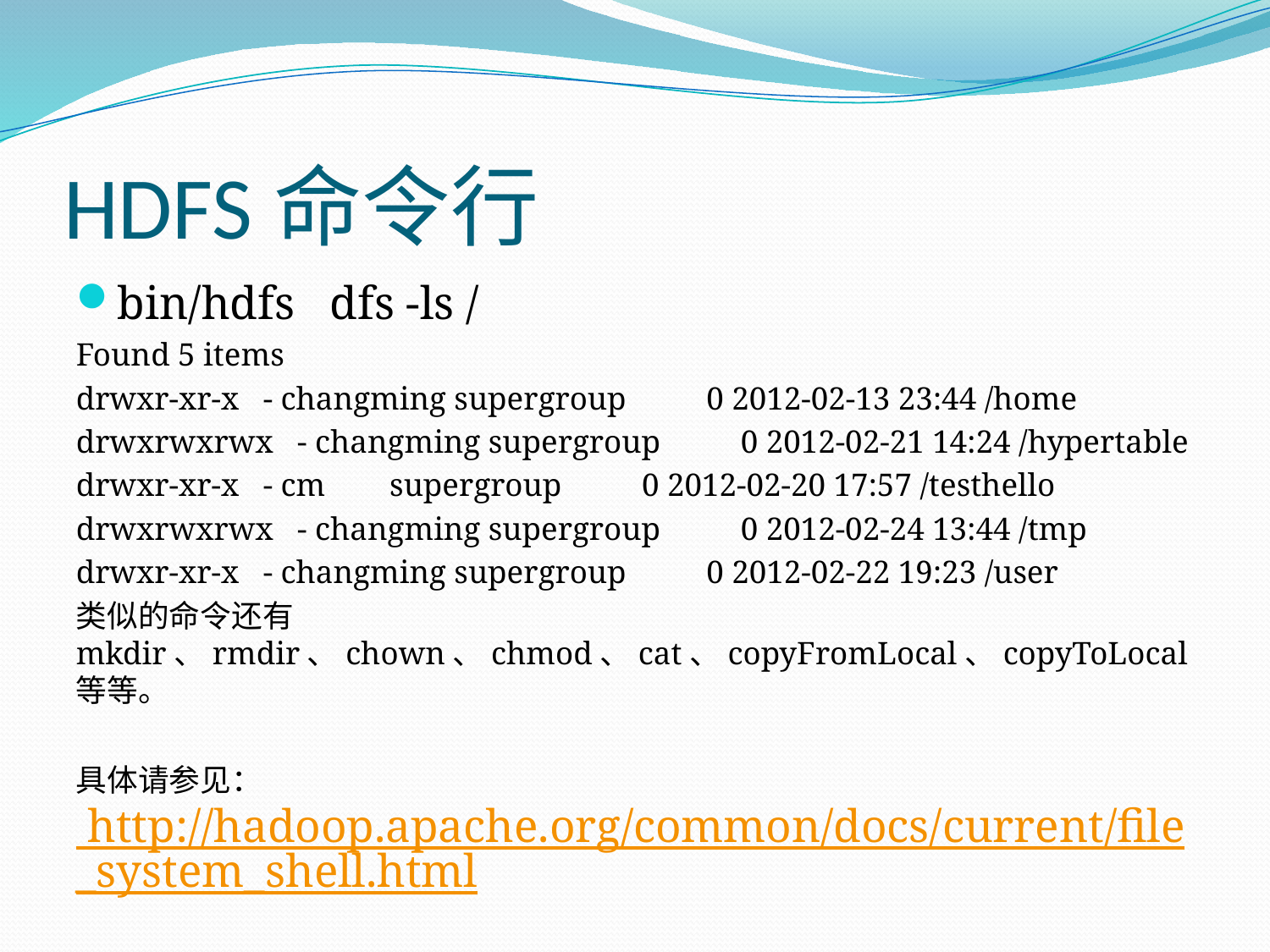

# HDFS命令行
bin/hdfs   dfs -ls /
Found 5 items
drwxr-xr-x   - changming supergroup          0 2012-02-13 23:44 /home
drwxrwxrwx   - changming supergroup          0 2012-02-21 14:24 /hypertable
drwxr-xr-x   - cm        supergroup          0 2012-02-20 17:57 /testhello
drwxrwxrwx   - changming supergroup          0 2012-02-24 13:44 /tmp
drwxr-xr-x   - changming supergroup          0 2012-02-22 19:23 /user
类似的命令还有mkdir、rmdir、chown、chmod、cat、copyFromLocal、copyToLocal等等。

具体请参见： http://hadoop.apache.org/common/docs/current/file_system_shell.html